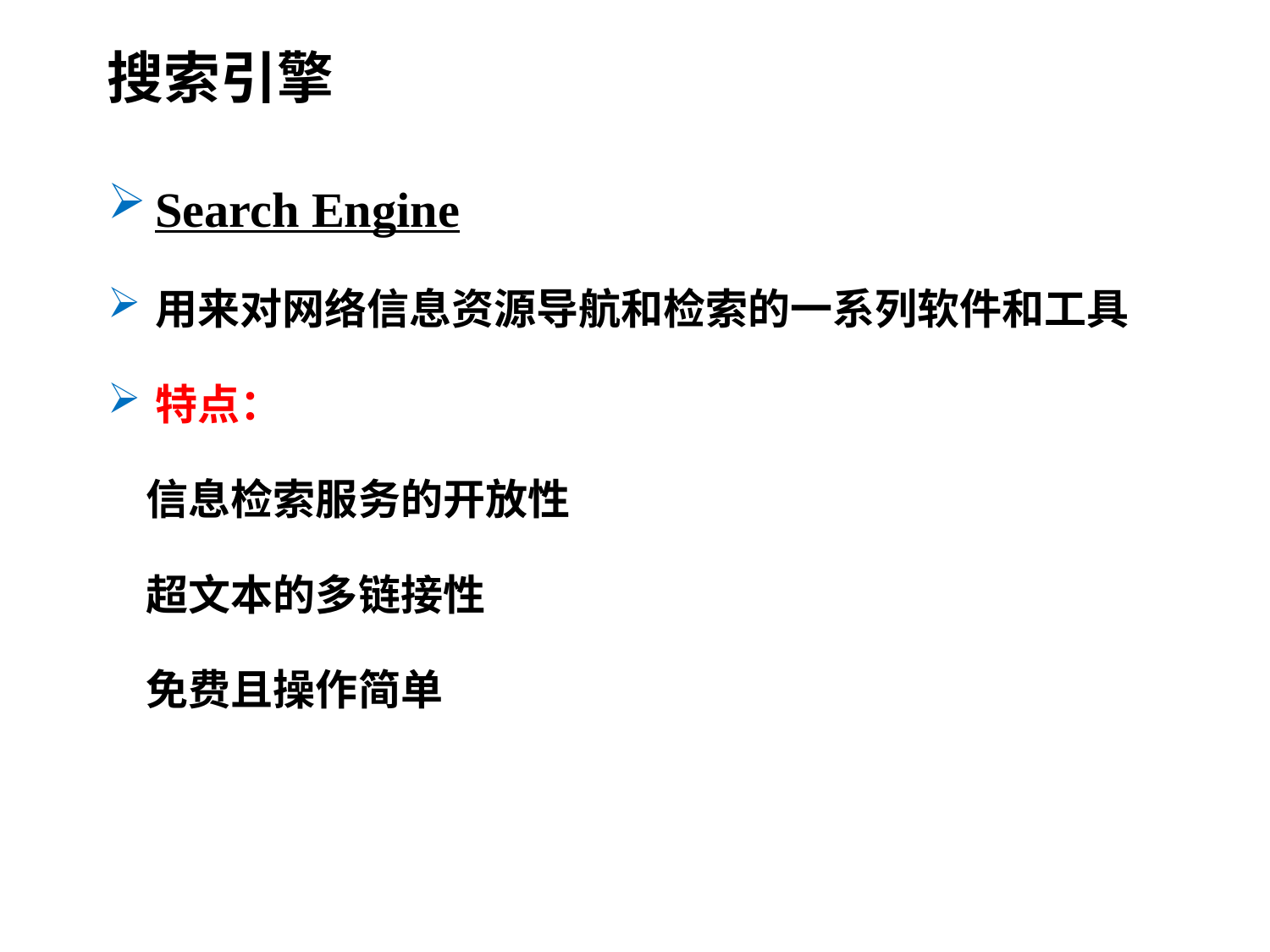

搜索引擎
Search Engine
用来对网络信息资源导航和检索的一系列软件和工具
特点：
   信息检索服务的开放性
   超文本的多链接性
   免费且操作简单